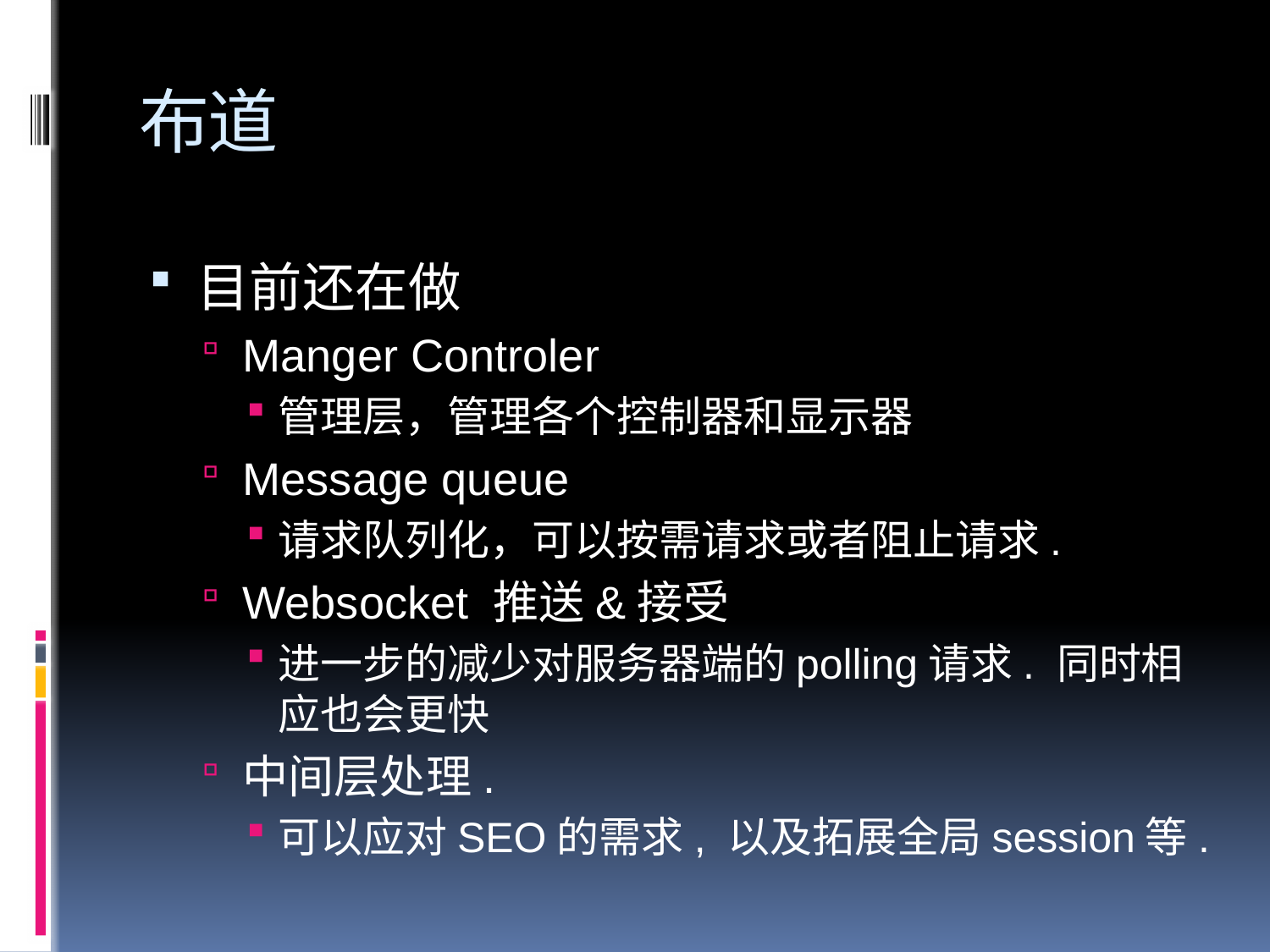

# 布道
目前还在做
Manger Controler
管理层，管理各个控制器和显示器
Message queue
请求队列化，可以按需请求或者阻止请求.
Websocket 推送&接受
进一步的减少对服务器端的polling请求. 同时相应也会更快
中间层处理.
可以应对SEO的需求, 以及拓展全局session等.